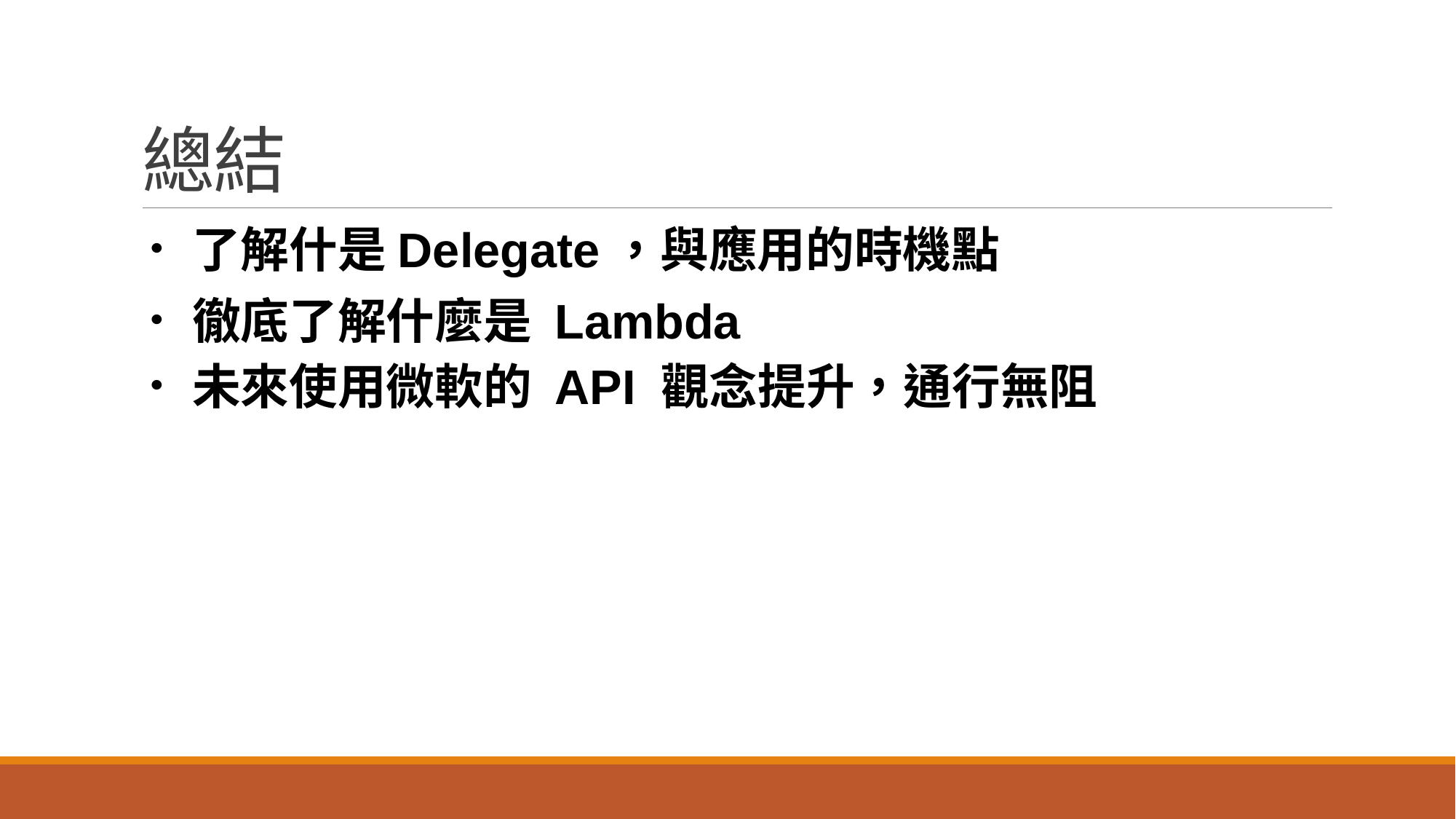

# 總結
． 了解什是Delegate，與應用的時機點
． 徹底了解什麼是 Lambda
． 未來使用微軟的 API 觀念提升，通行無阻